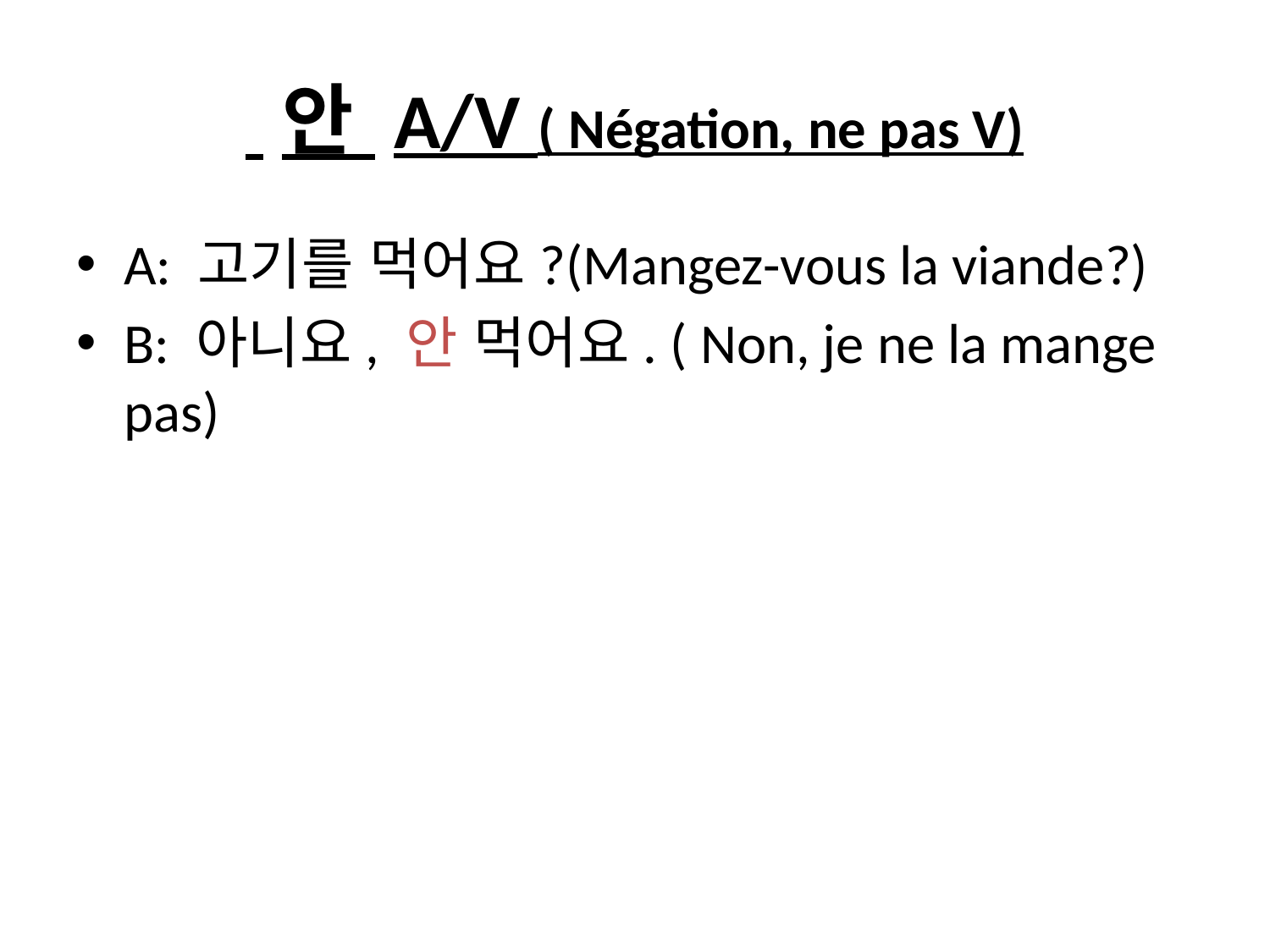

# 안 A/V ( Négation, ne pas V)
A: 고기를 먹어요?(Mangez-vous la viande?)
B: 아니요, 안 먹어요. ( Non, je ne la mange pas)